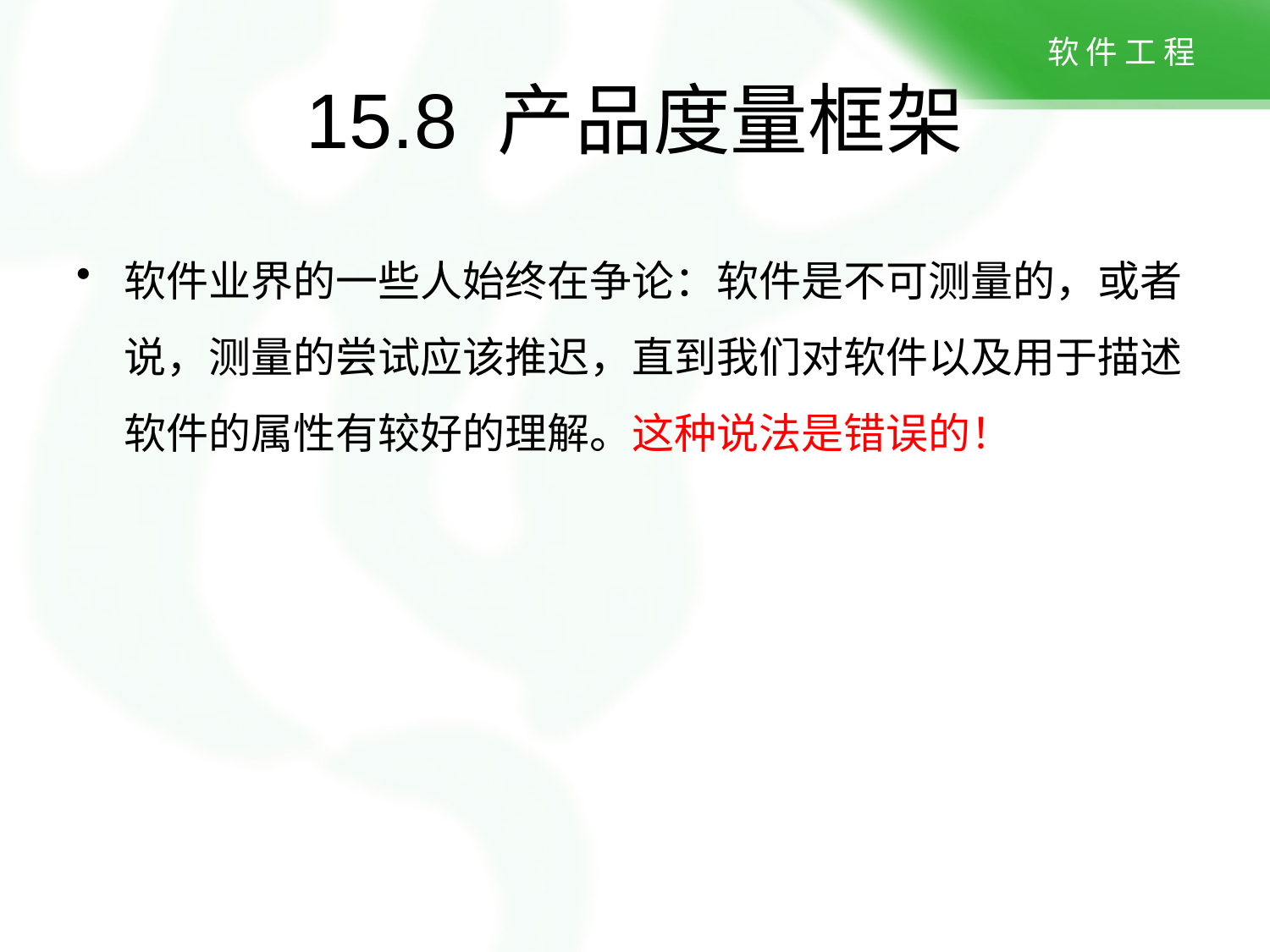

# 15.8 产品度量框架
软件业界的一些人始终在争论：软件是不可测量的，或者说，测量的尝试应该推迟，直到我们对软件以及用于描述软件的属性有较好的理解。这种说法是错误的！